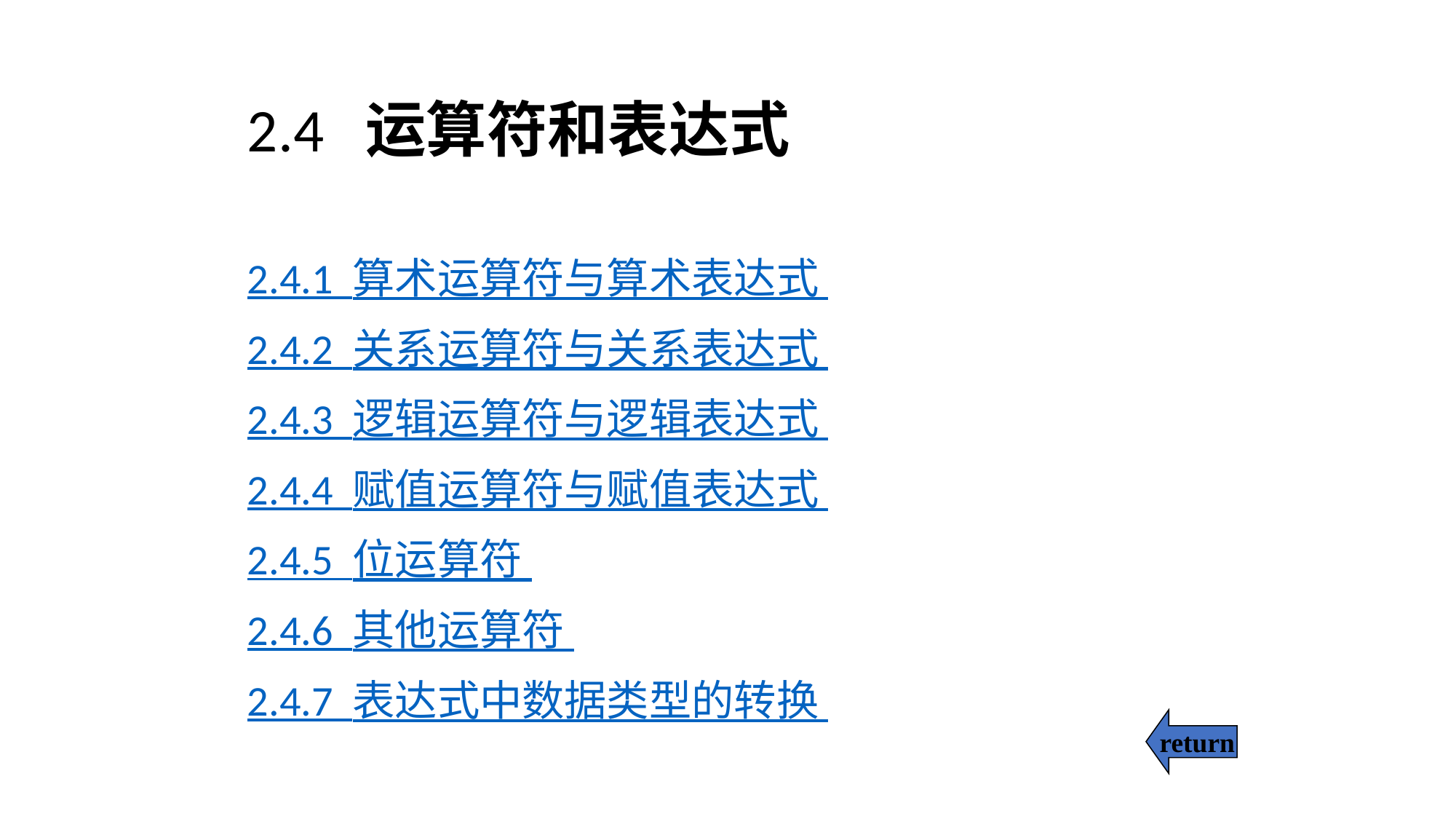

# 2.4  运算符和表达式
2.4.1  算术运算符与算术表达式
2.4.2  关系运算符与关系表达式
2.4.3  逻辑运算符与逻辑表达式
2.4.4  赋值运算符与赋值表达式
2.4.5  位运算符
2.4.6  其他运算符
2.4.7  表达式中数据类型的转换
return